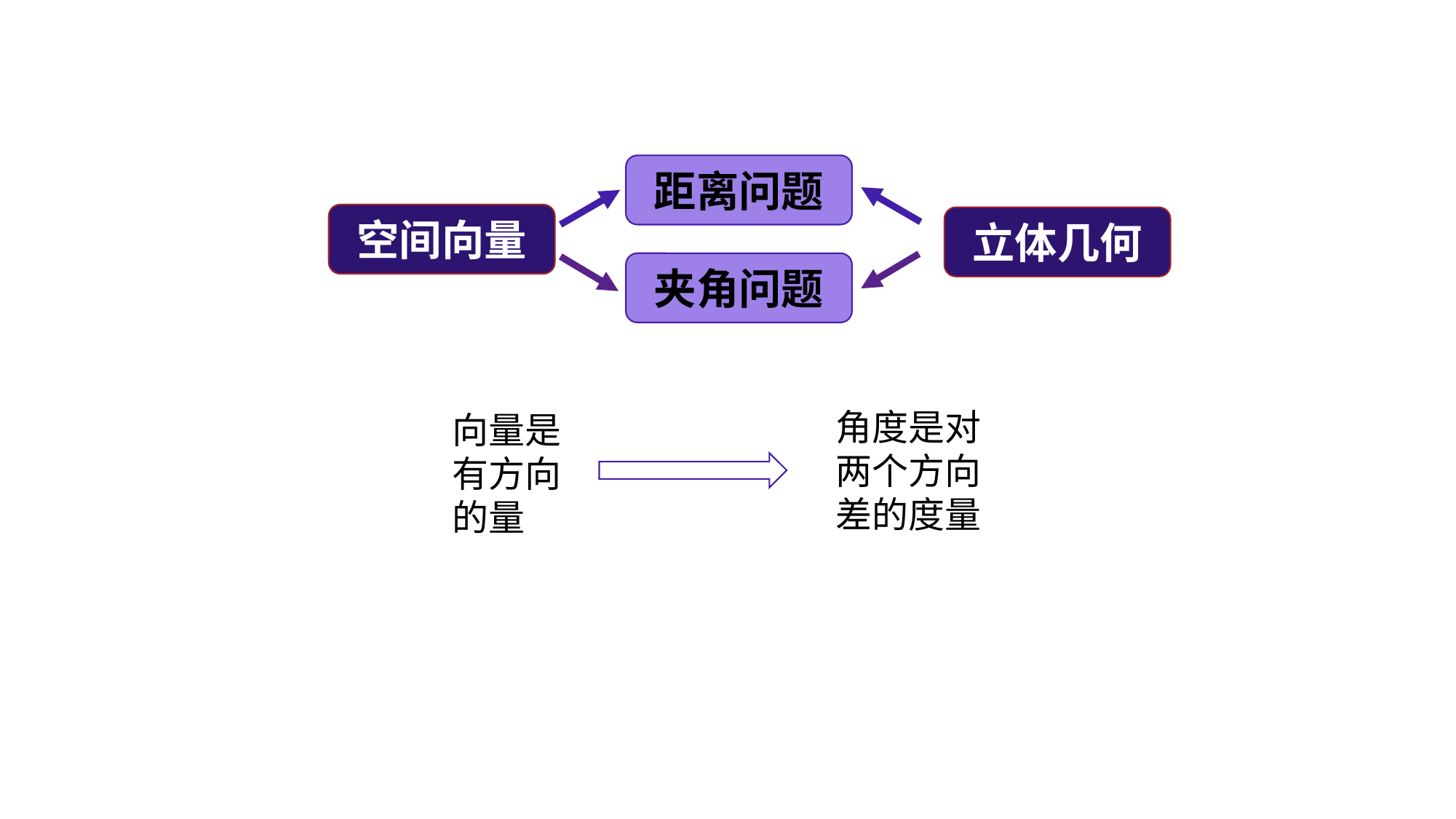

距离问题
空间向量
立体几何
夹角问题

角度是对两个方向差的度量
向量是有方向
的量